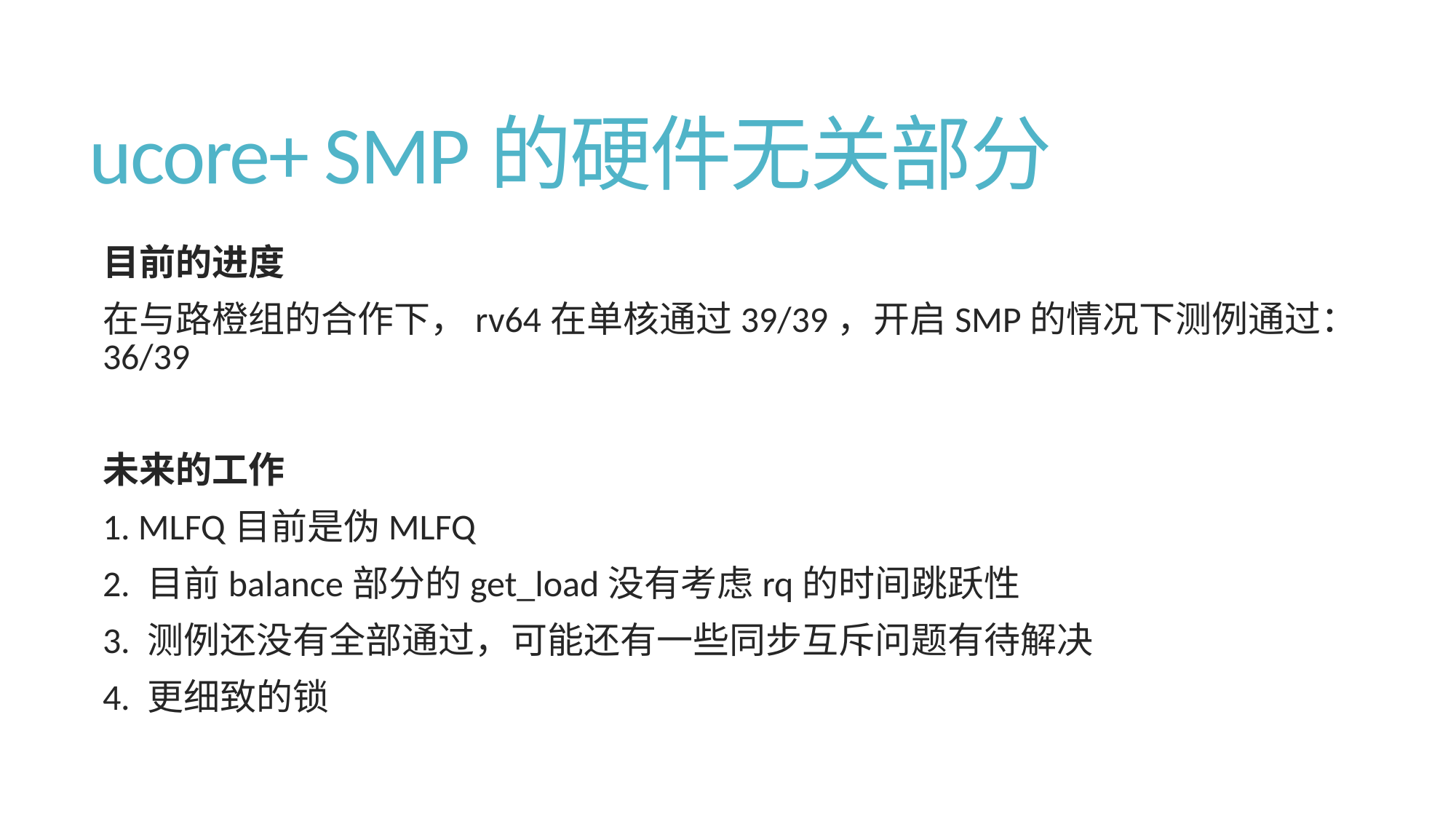

# ucore+ SMP的硬件无关部分
目前的进度
在与路橙组的合作下，rv64在单核通过39/39，开启SMP的情况下测例通过：36/39

未来的工作
1. MLFQ目前是伪MLFQ
2. 目前balance部分的get_load没有考虑rq的时间跳跃性
3. 测例还没有全部通过，可能还有一些同步互斥问题有待解决
4. 更细致的锁